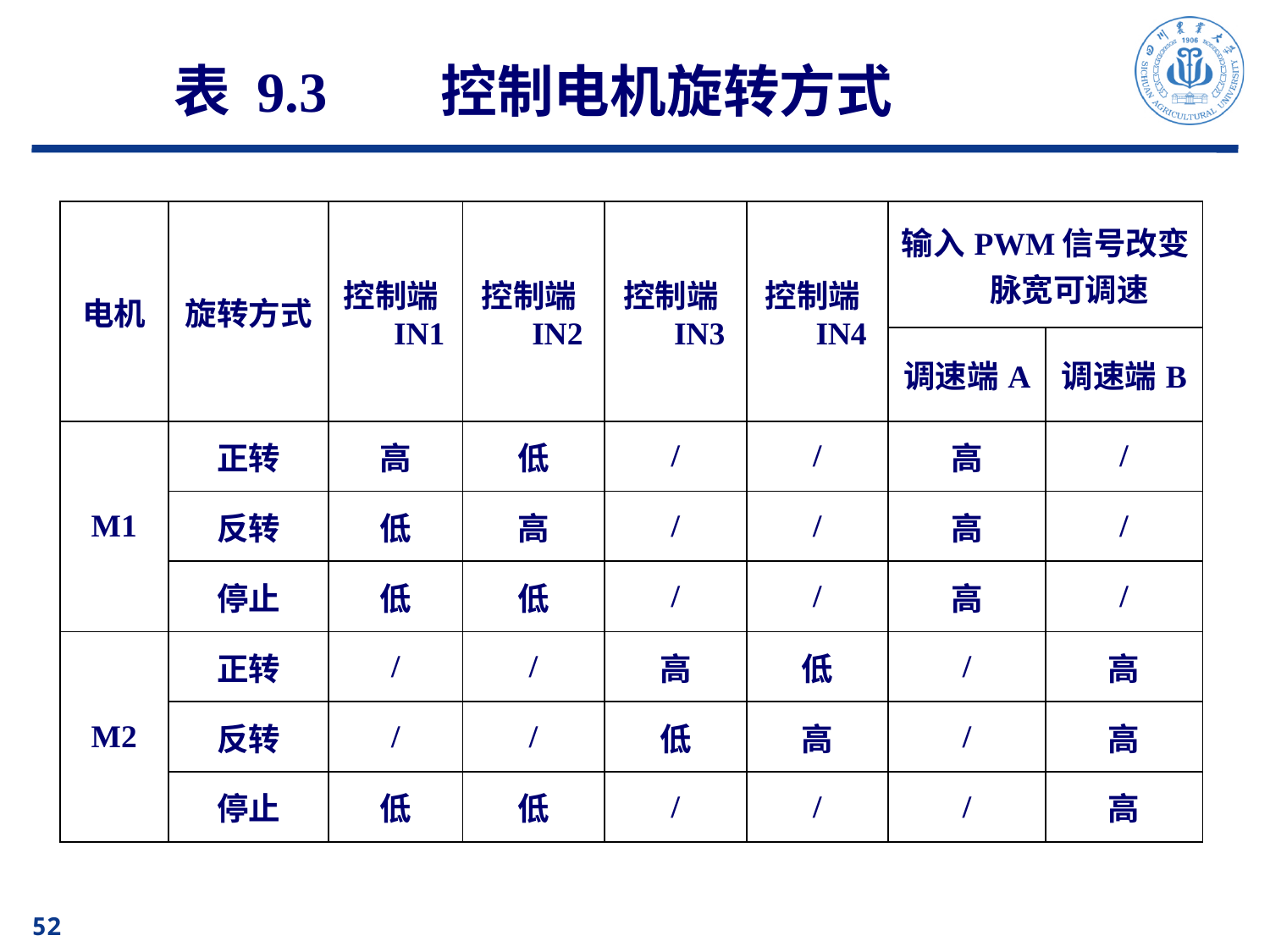

# 表 9.3       控制电机旋转方式
| 电机 | 旋转方式 | 控制端IN1 | 控制端IN2 | 控制端IN3 | 控制端IN4 | 输入PWM信号改变脉宽可调速 |  |
| --- | --- | --- | --- | --- | --- | --- | --- |
|  |  |  |  |  |  | 调速端A | 调速端B |
| M1 | 正转 | 高 | 低 | / | / | 高 | / |
|  | 反转 | 低 | 高 | / | / | 高 | / |
|  | 停止 | 低 | 低 | / | / | 高 | / |
| M2 | 正转 | / | / | 高 | 低 | / | 高 |
|  | 反转 | / | / | 低 | 高 | / | 高 |
|  | 停止 | 低 | 低 | / | / | / | 高 |